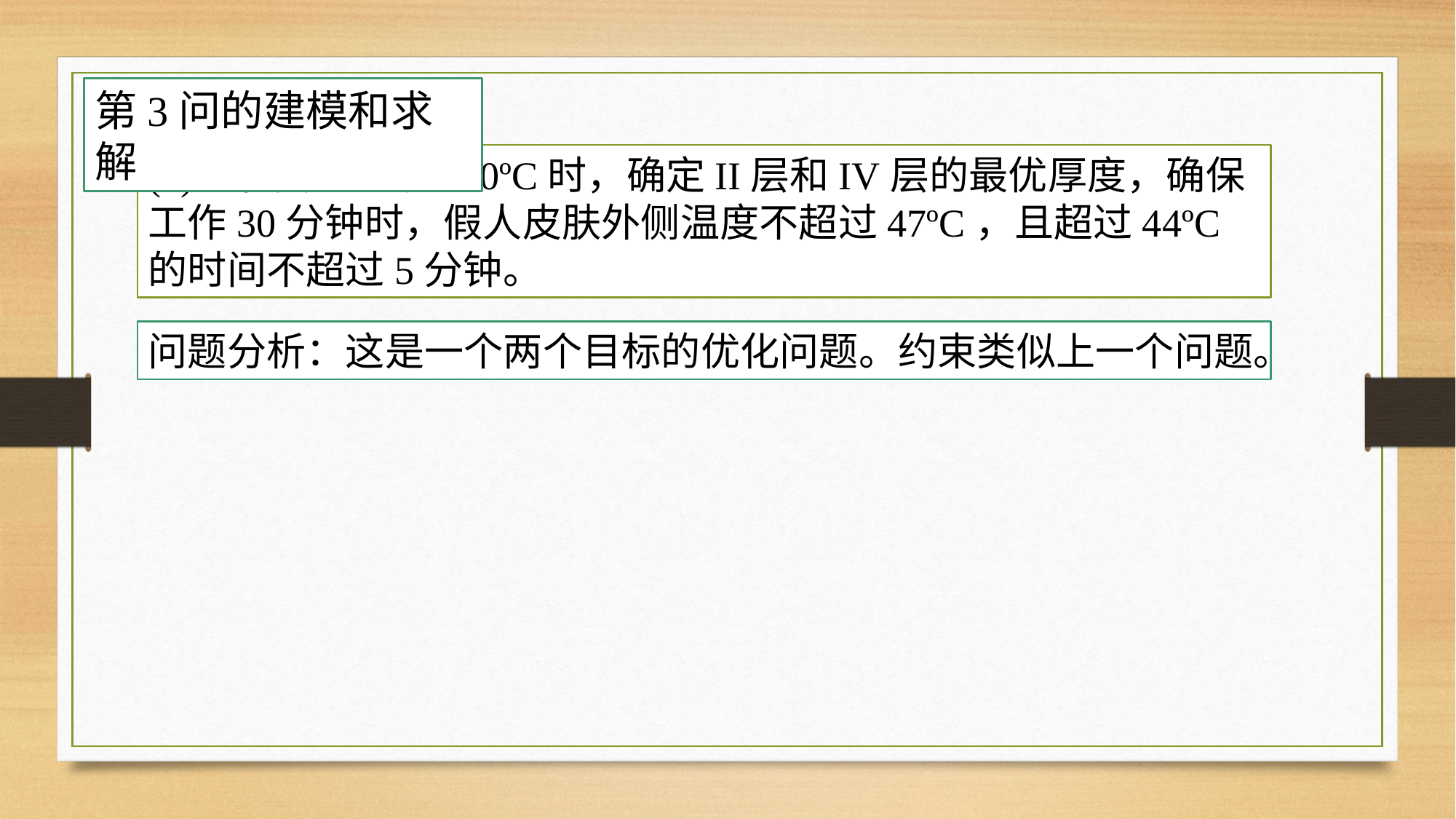

第3问的建模和求解
(3) 当环境温度为80ºC时，确定II层和IV层的最优厚度，确保工作30分钟时，假人皮肤外侧温度不超过47ºC，且超过44ºC的时间不超过5分钟。
问题分析：这是一个两个目标的优化问题。约束类似上一个问题。